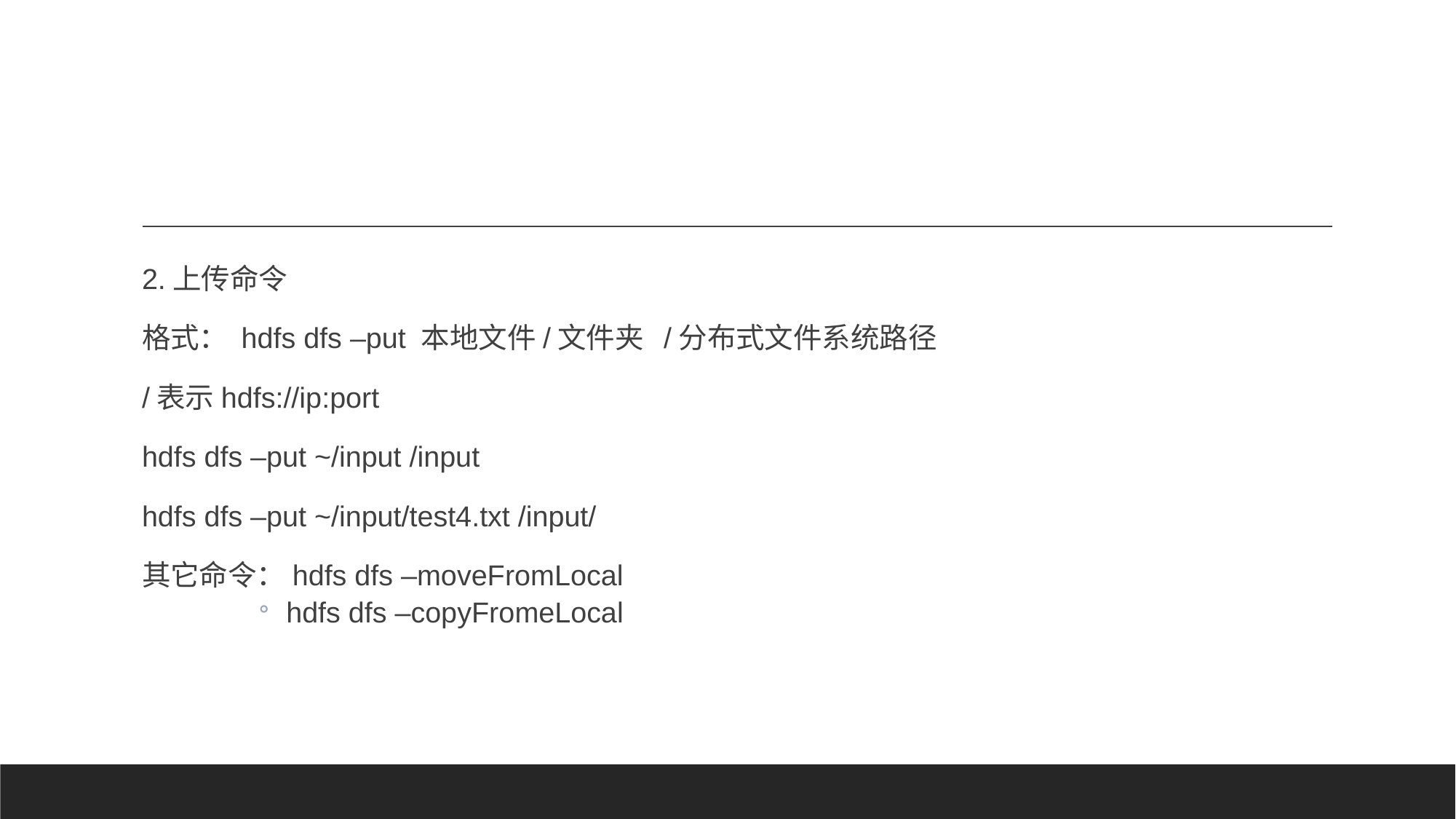

#
2.上传命令
格式： hdfs dfs –put 本地文件/文件夹  /分布式文件系统路径
/表示hdfs://ip:port
hdfs dfs –put ~/input /input
hdfs dfs –put ~/input/test4.txt /input/
其它命令：hdfs dfs –moveFromLocal
hdfs dfs –copyFromeLocal